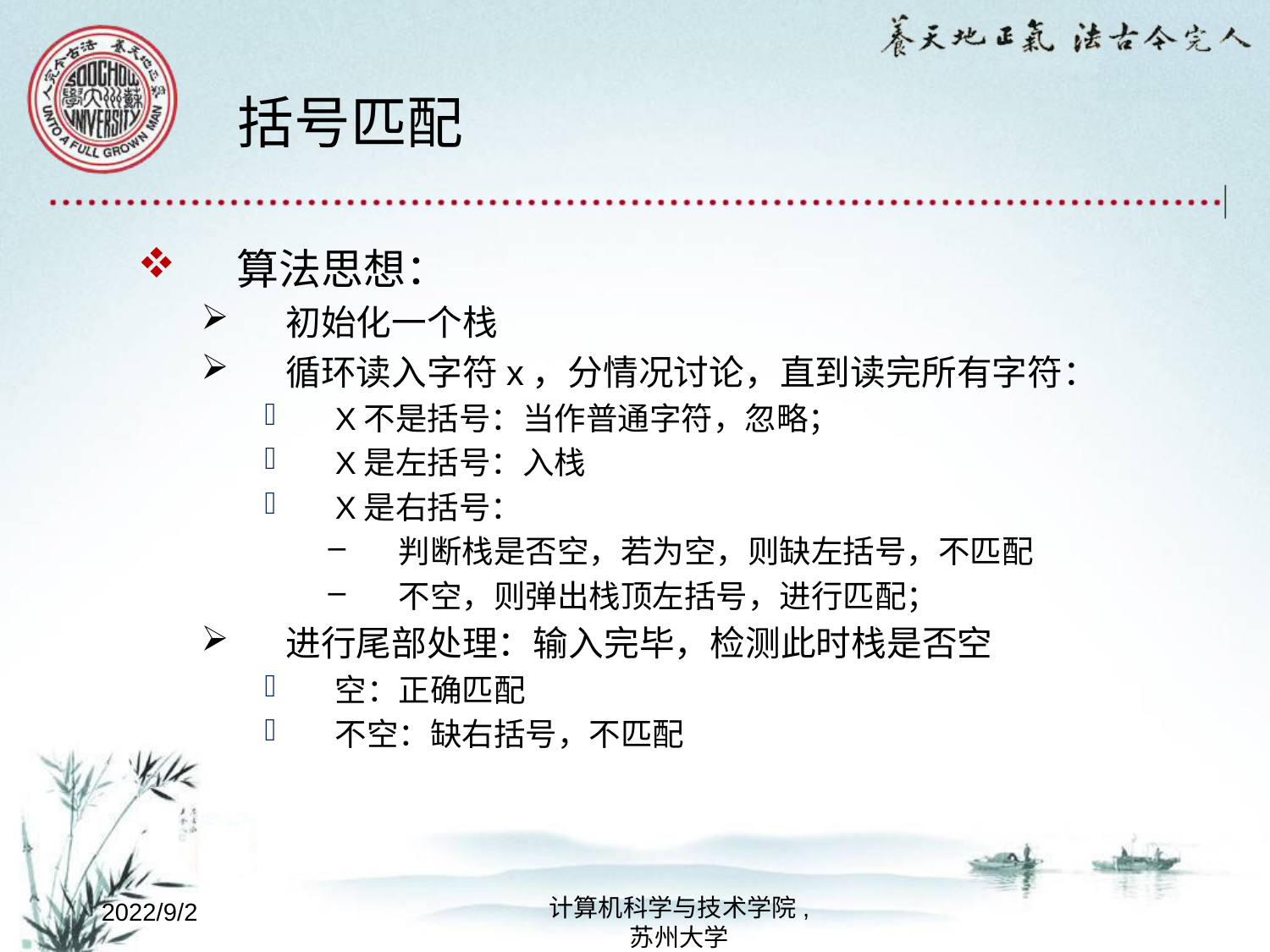

# 括号匹配
算法思想：
初始化一个栈
循环读入字符x，分情况讨论，直到读完所有字符：
X不是括号：当作普通字符，忽略；
X是左括号：入栈
X是右括号：
判断栈是否空，若为空，则缺左括号，不匹配
不空，则弹出栈顶左括号，进行匹配；
进行尾部处理：输入完毕，检测此时栈是否空
空：正确匹配
不空：缺右括号，不匹配

计算机科学与技术学院,
苏州大学
2022/9/2